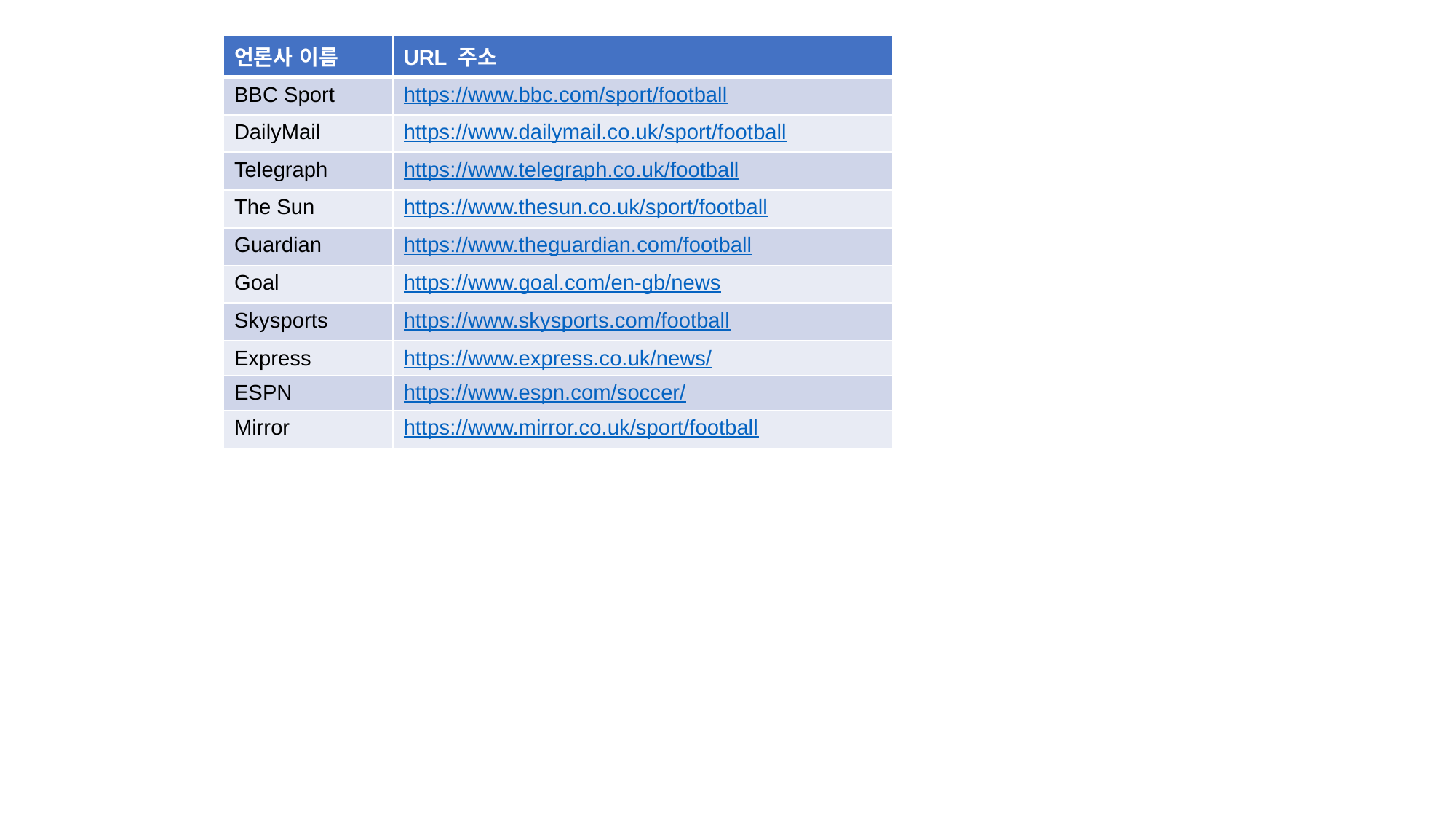

| 언론사 이름 | URL 주소 |
| --- | --- |
| BBC Sport | https://www.bbc.com/sport/football |
| DailyMail | https://www.dailymail.co.uk/sport/football |
| Telegraph | https://www.telegraph.co.uk/football |
| The Sun | https://www.thesun.co.uk/sport/football |
| Guardian | https://www.theguardian.com/football |
| Goal | https://www.goal.com/en-gb/news |
| Skysports | https://www.skysports.com/football |
| Express | https://www.express.co.uk/news/ |
| ESPN | https://www.espn.com/soccer/ |
| Mirror | https://www.mirror.co.uk/sport/football |